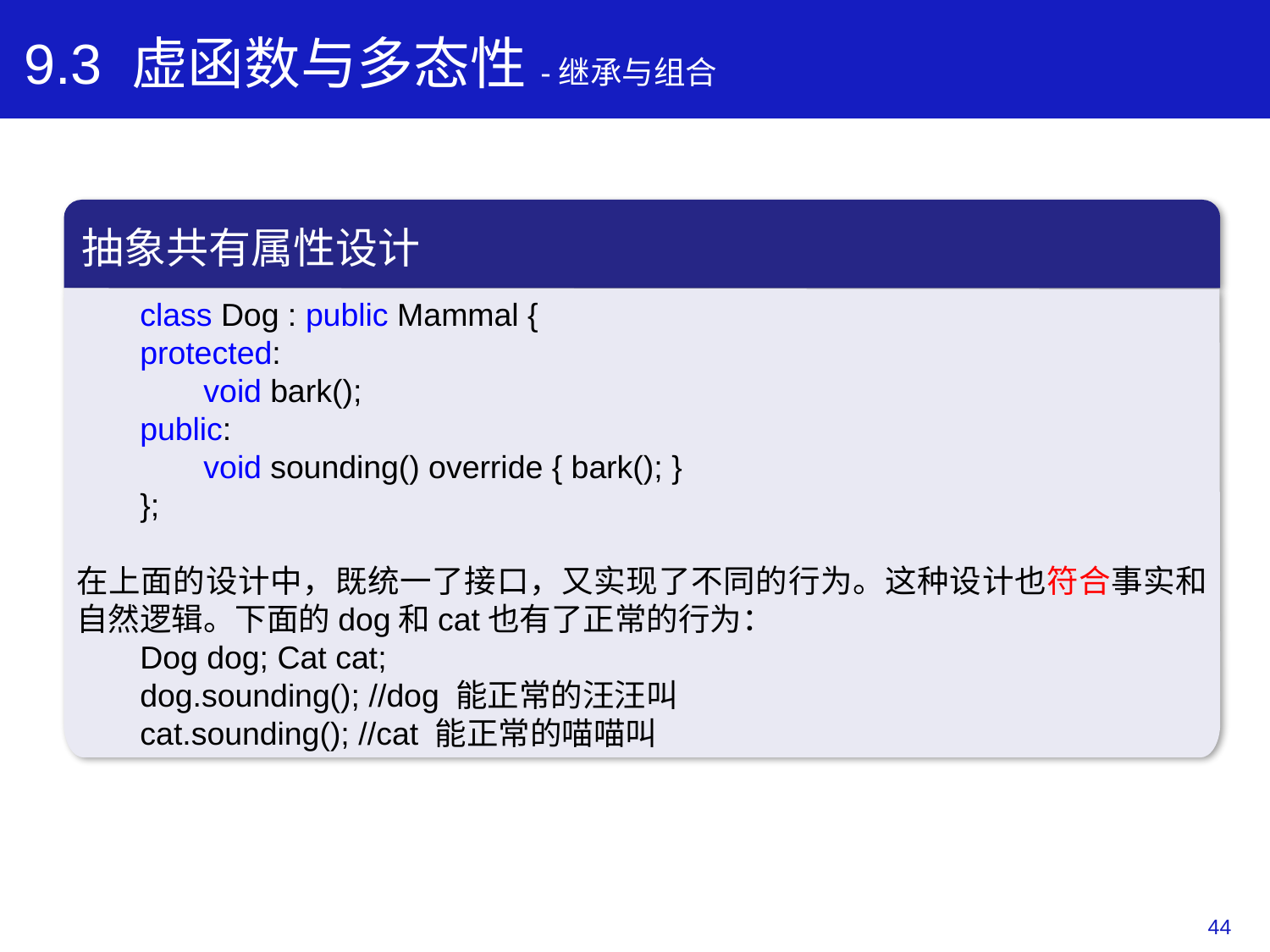

9.3 虚函数与多态性-继承与组合
抽象共有属性设计
class Dog : public Mammal {
protected:
void bark();
public:
void sounding() override { bark(); }
};

在上面的设计中，既统一了接口，又实现了不同的行为。这种设计也符合事实和自然逻辑。下面的dog和cat也有了正常的行为：
Dog dog; Cat cat;
dog.sounding(); //dog 能正常的汪汪叫
cat.sounding(); //cat 能正常的喵喵叫
44